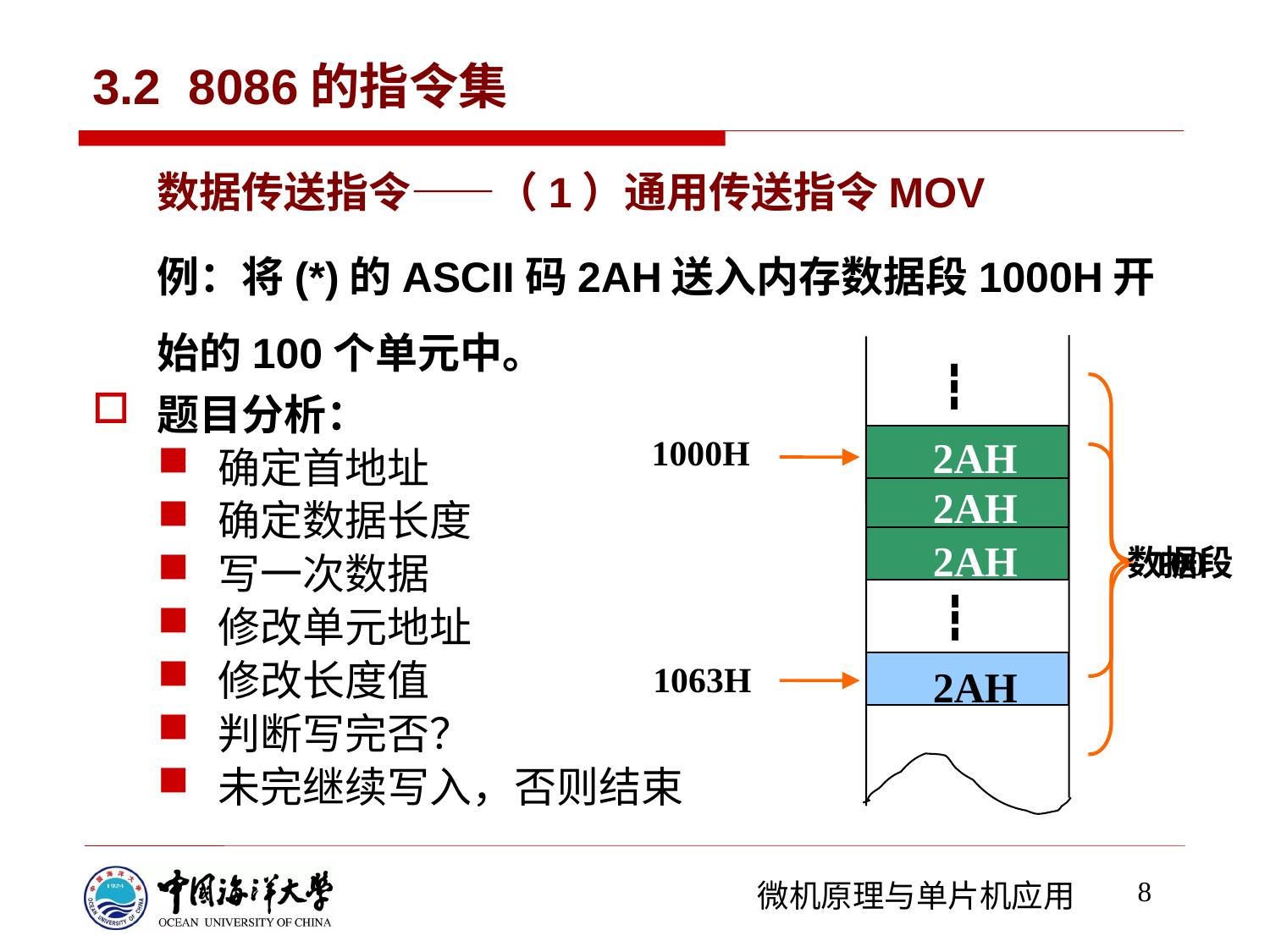

# 3.2  8086的指令集
数据传送指令——（1）通用传送指令MOV
例：将(*)的ASCII码2AH送入内存数据段1000H开始的100个单元中。
题目分析：
确定首地址
确定数据长度
写一次数据
修改单元地址
修改长度值
判断写完否？
未完继续写入，否则结束

┇

┇

1000H
2AH

2AH
2AH
数据段
100
1063H
2AH

8